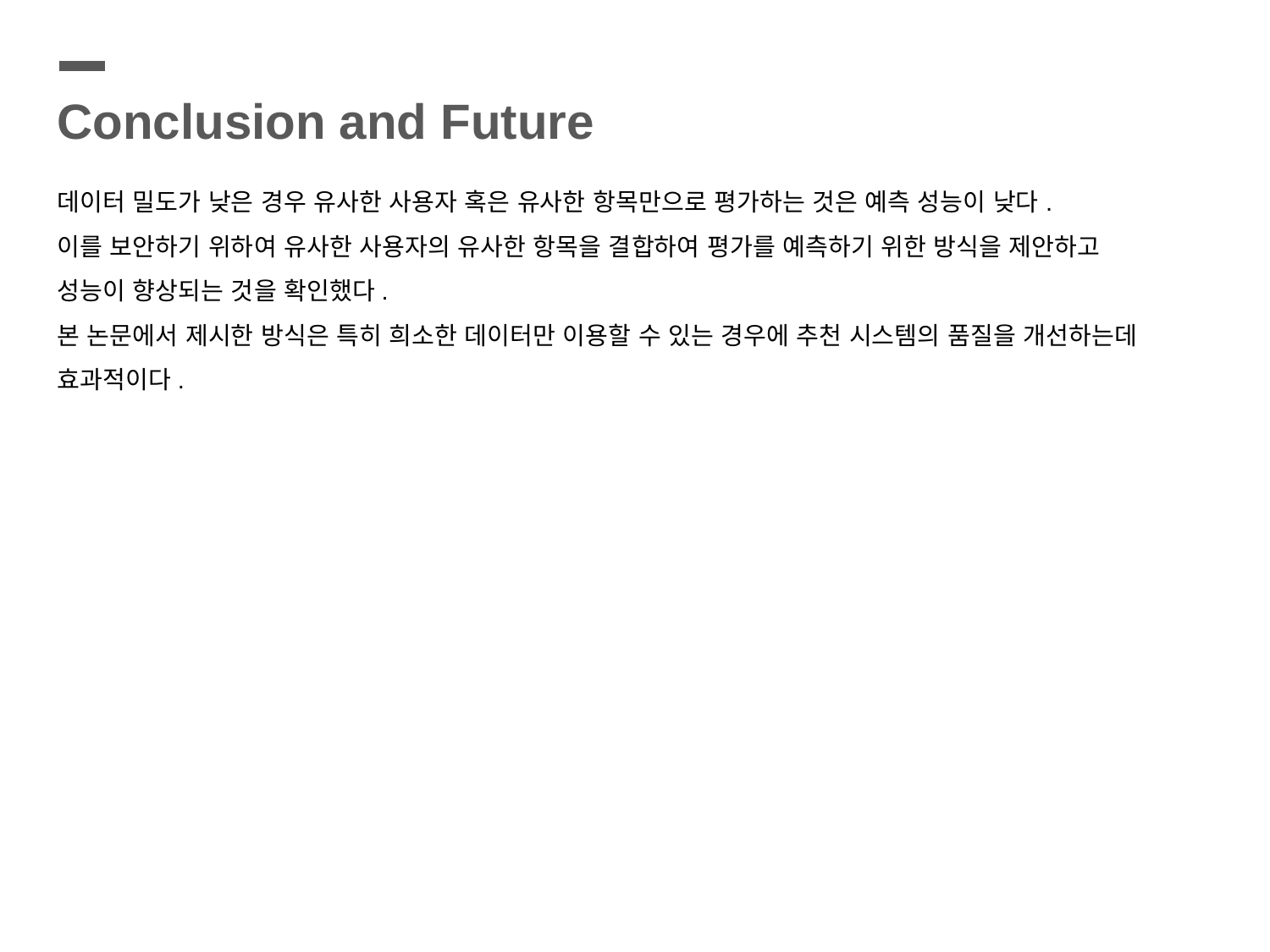

Conclusion and Future
데이터 밀도가 낮은 경우 유사한 사용자 혹은 유사한 항목만으로 평가하는 것은 예측 성능이 낮다.
이를 보안하기 위하여 유사한 사용자의 유사한 항목을 결합하여 평가를 예측하기 위한 방식을 제안하고 성능이 향상되는 것을 확인했다.
본 논문에서 제시한 방식은 특히 희소한 데이터만 이용할 수 있는 경우에 추천 시스템의 품질을 개선하는데 효과적이다.